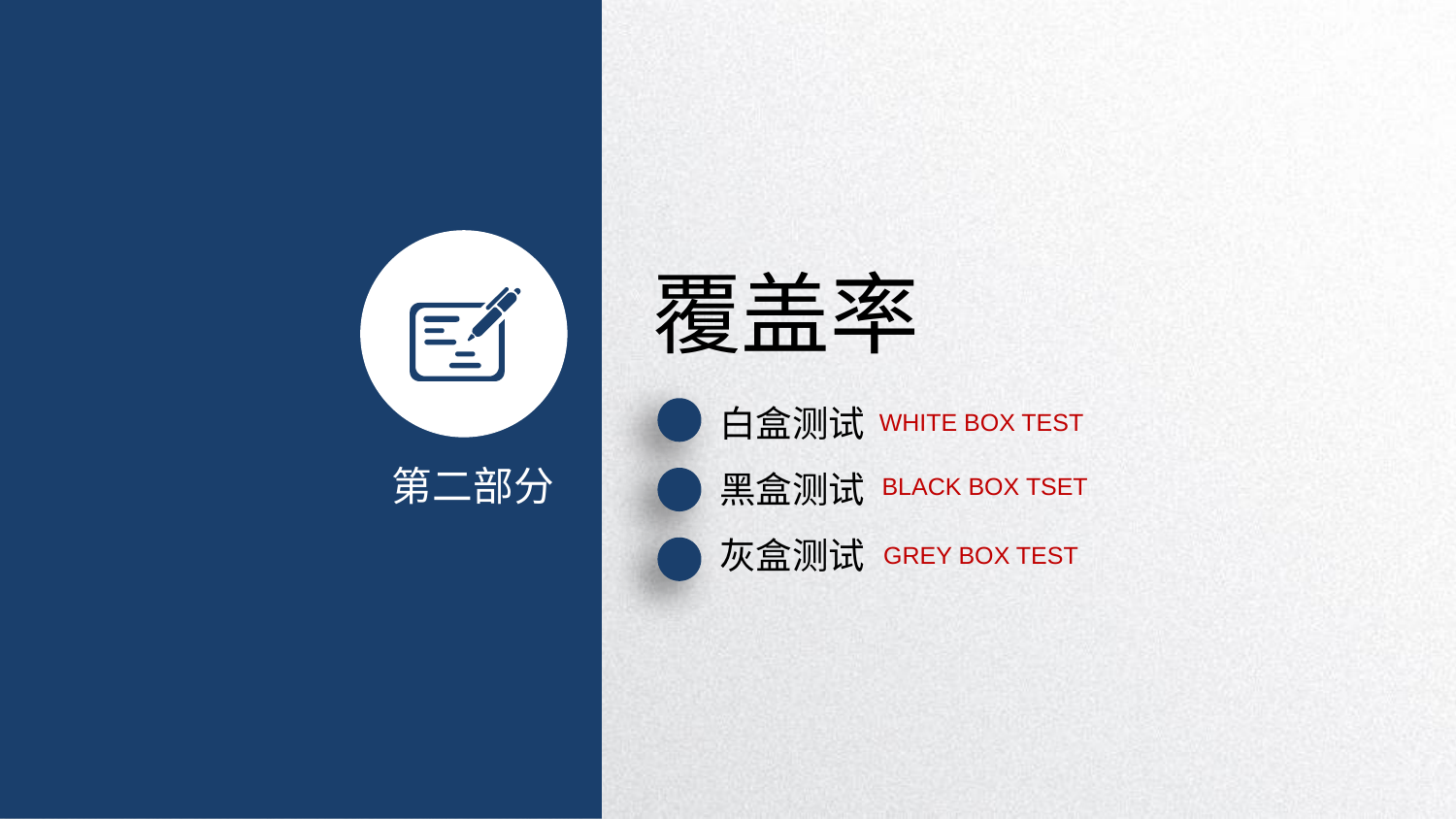

覆盖率
白盒测试

WHITE BOX TEST
黑盒测试
第二部分
BLACK BOX TSET

灰盒测试
GREY BOX TEST